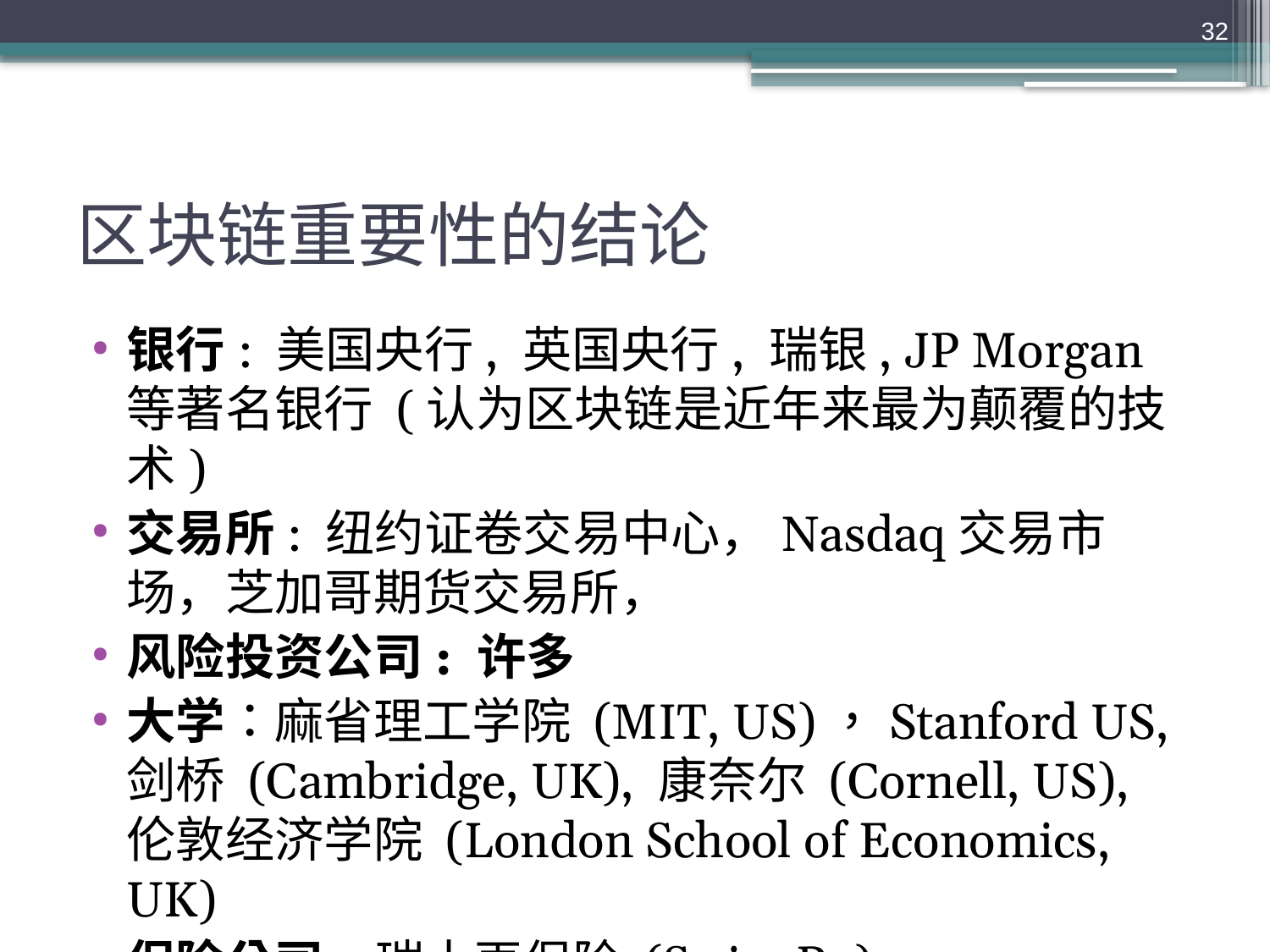

32

# 区块链重要性的结论
银行: 美国央行, 英国央行, 瑞银, JP Morgan等著名银行 (认为区块链是近年来最为颠覆的技术)
交易所: 纽约证卷交易中心，Nasdaq交易市场，芝加哥期货交易所，
风险投资公司: 许多
大学：麻省理工学院 (MIT, US)，Stanford US,剑桥 (Cambridge, UK), 康奈尔 (Cornell, US), 伦敦经济学院 (London School of Economics, UK)
保险公司: 瑞士再保险 (Swiss Re)